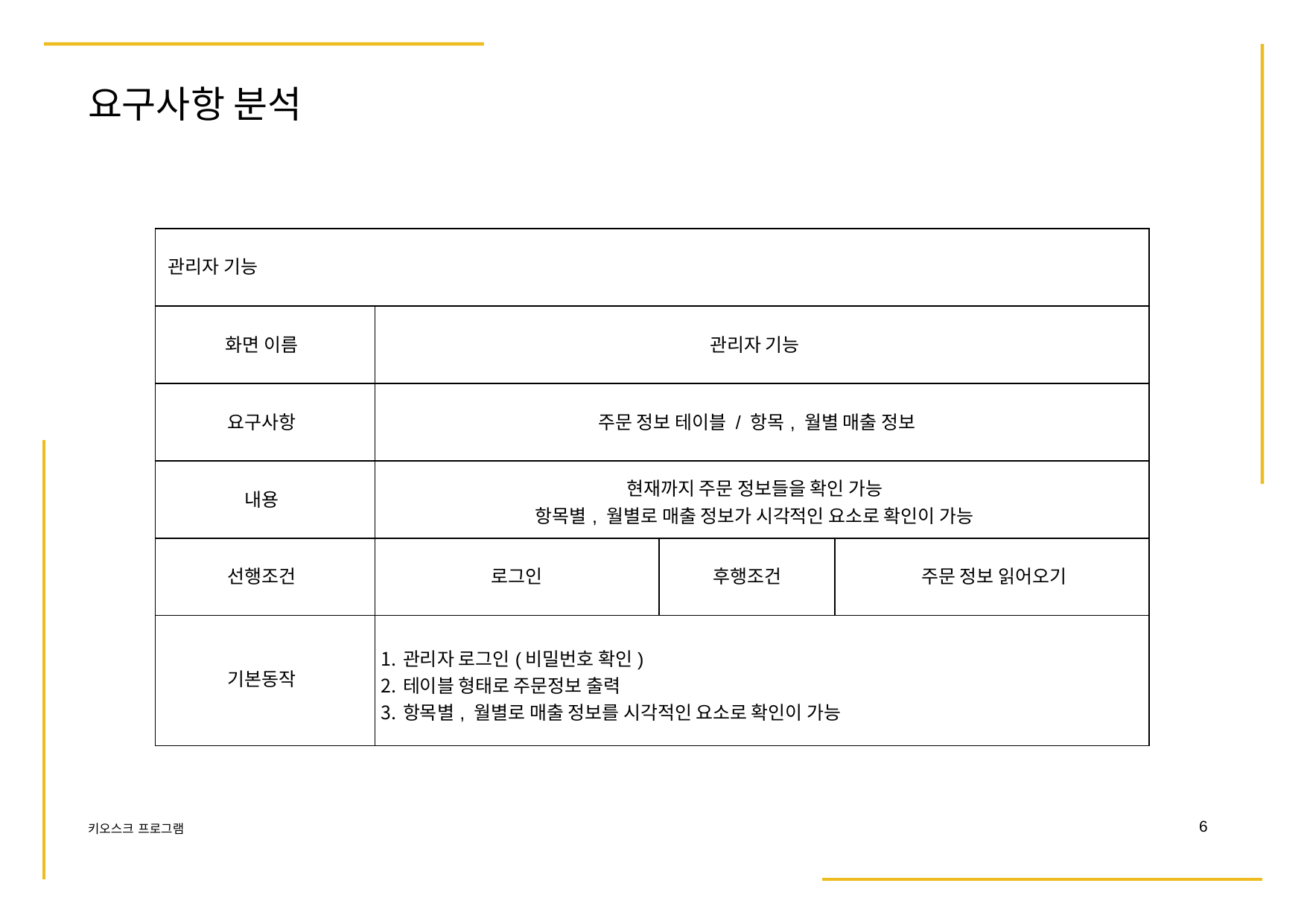

# 요구사항 분석
| 관리자 기능 |  |  |  |
| --- | --- | --- | --- |
| 화면 이름 | 관리자 기능 |  |  |
| 요구사항 | 주문 정보 테이블 / 항목, 월별 매출 정보 |  |  |
| 내용 | 현재까지 주문 정보들을 확인 가능 항목별, 월별로 매출 정보가 시각적인 요소로 확인이 가능 |  |  |
| 선행조건 | 로그인 | 후행조건 | 주문 정보 읽어오기 |
| 기본동작 | 관리자 로그인(비밀번호 확인) 테이블 형태로 주문정보 출력 항목별, 월별로 매출 정보를 시각적인 요소로 확인이 가능 |  |  |

6
키오스크 프로그램